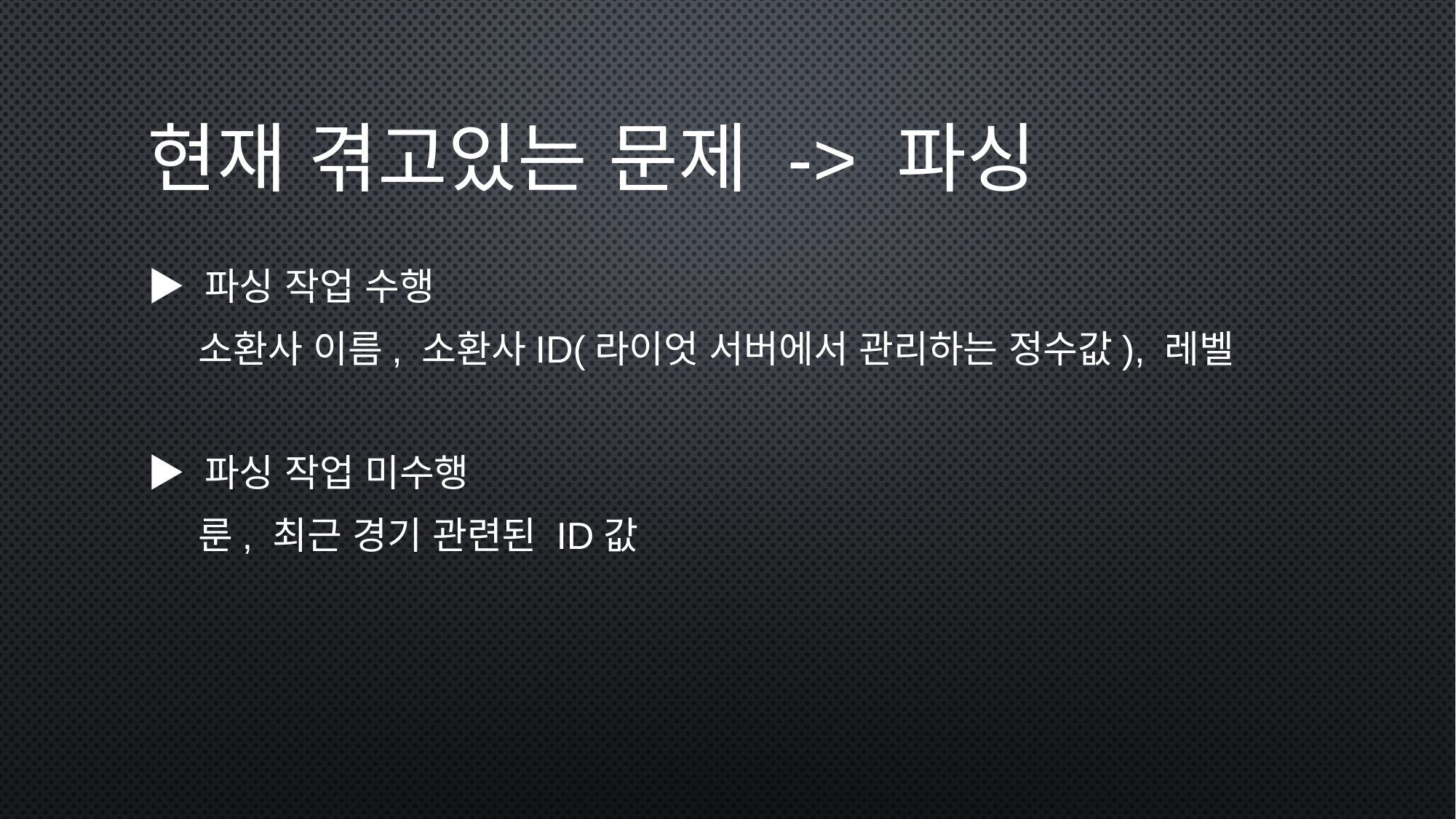

# 현재 겪고있는 문제 -> 파싱
▶ 파싱 작업 수행
    소환사 이름, 소환사ID(라이엇 서버에서 관리하는 정수값), 레벨

▶ 파싱 작업 미수행
    룬, 최근 경기 관련된 ID값